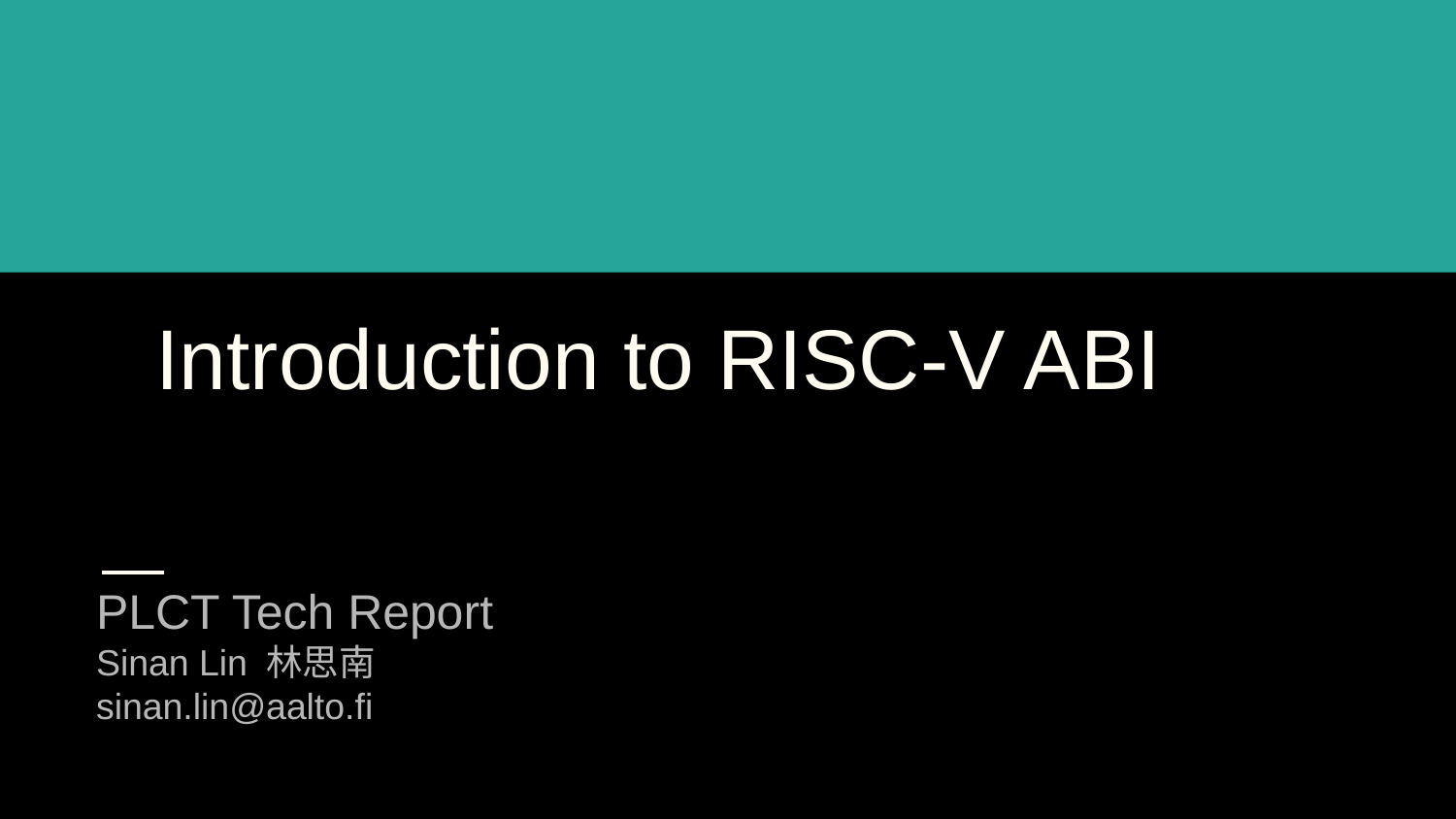

# Introduction to RISC-V ABI
PLCT Tech Report
Sinan Lin 林思南
sinan.lin@aalto.fi